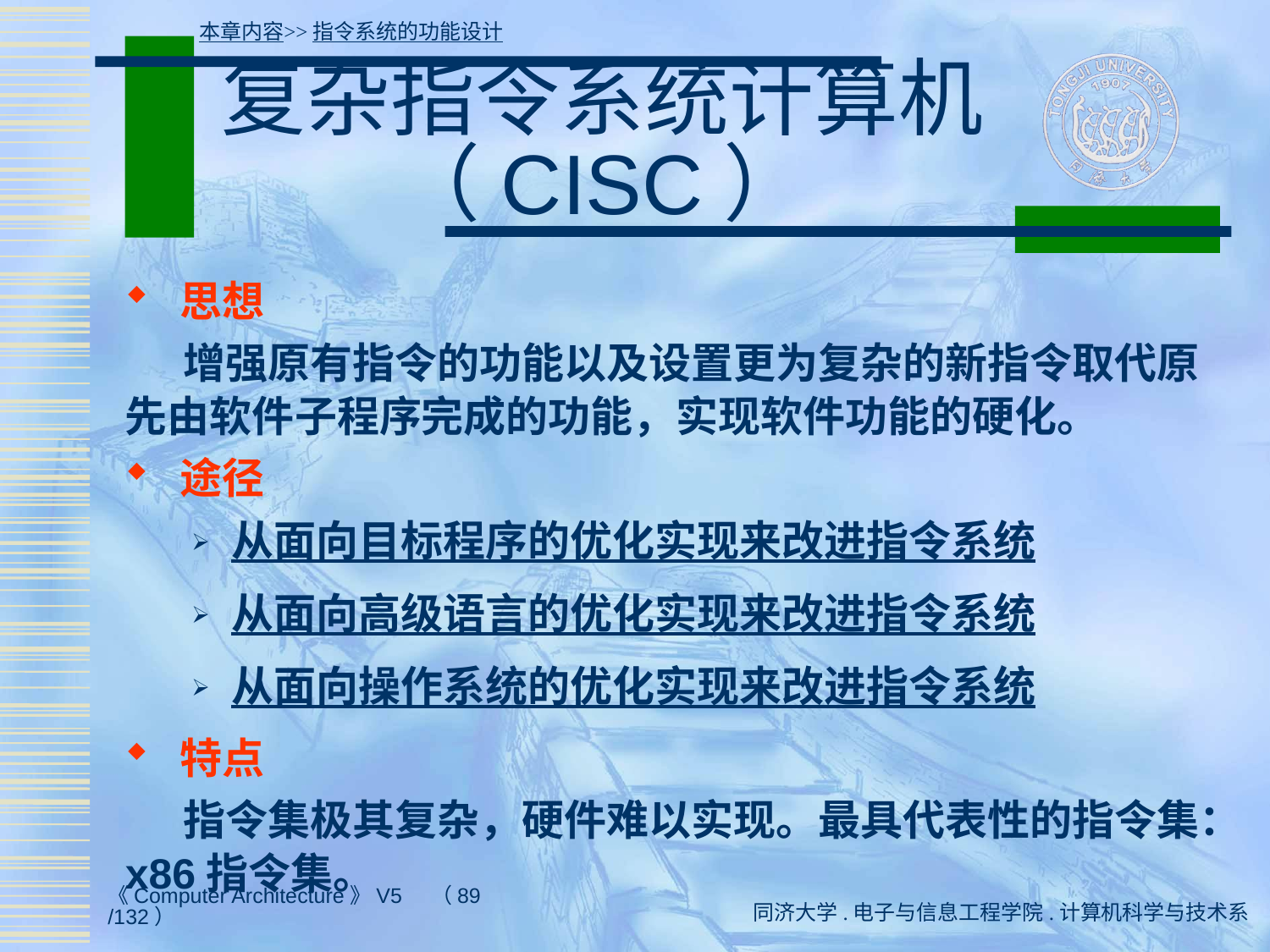

本章内容>>指令系统的功能设计
# 复杂指令系统计算机（CISC）
  思想
     增强原有指令的功能以及设置更为复杂的新指令取代原先由软件子程序完成的功能，实现软件功能的硬化。
  途径
从面向目标程序的优化实现来改进指令系统
从面向高级语言的优化实现来改进指令系统
从面向操作系统的优化实现来改进指令系统
  特点
     指令集极其复杂，硬件难以实现。最具代表性的指令集：x86指令集。